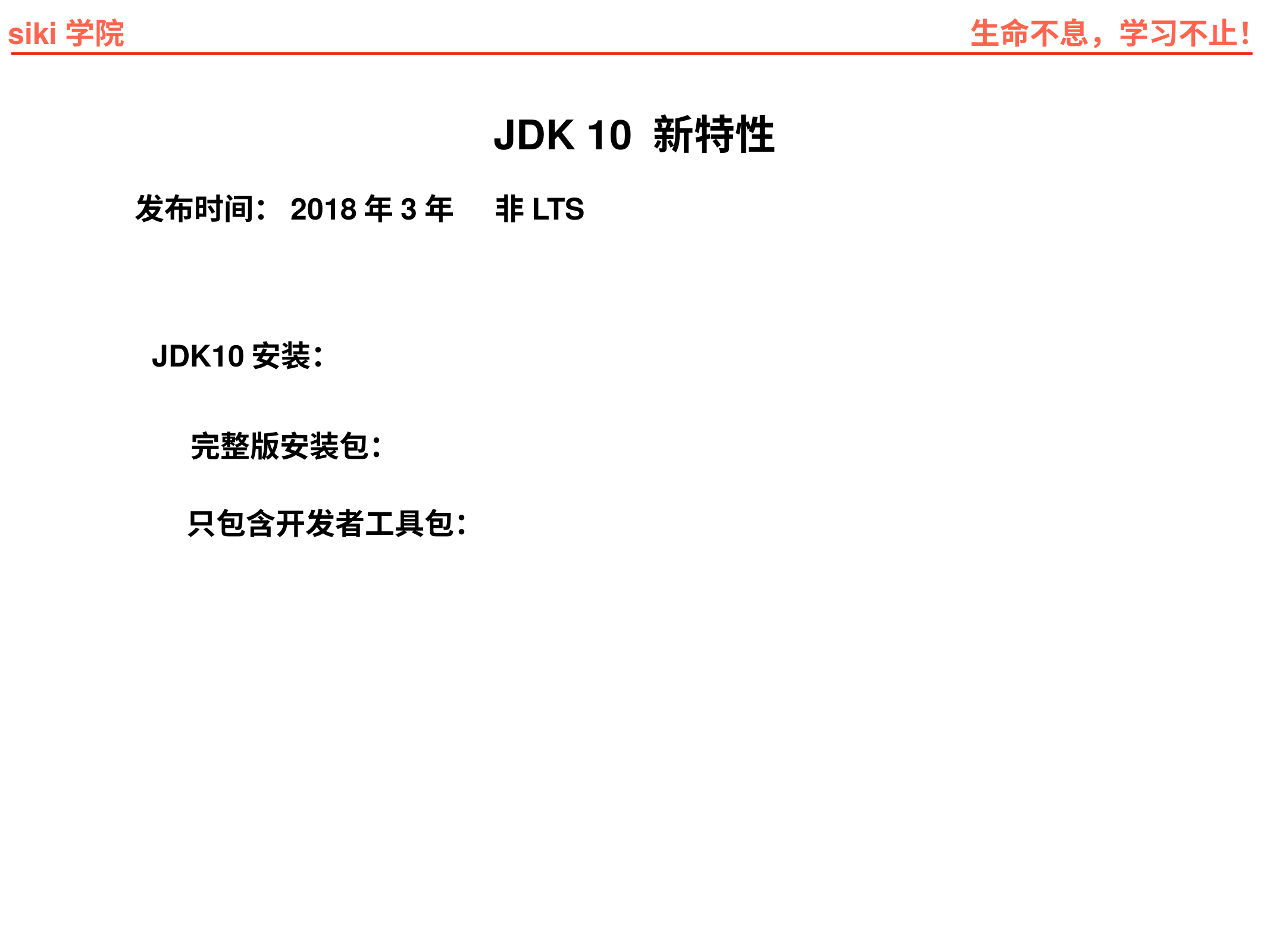

JDK 10 新特性
发布时间：2018年3年
非LTS
JDK10安装：
完整版安装包：
只包含开发者工具包：